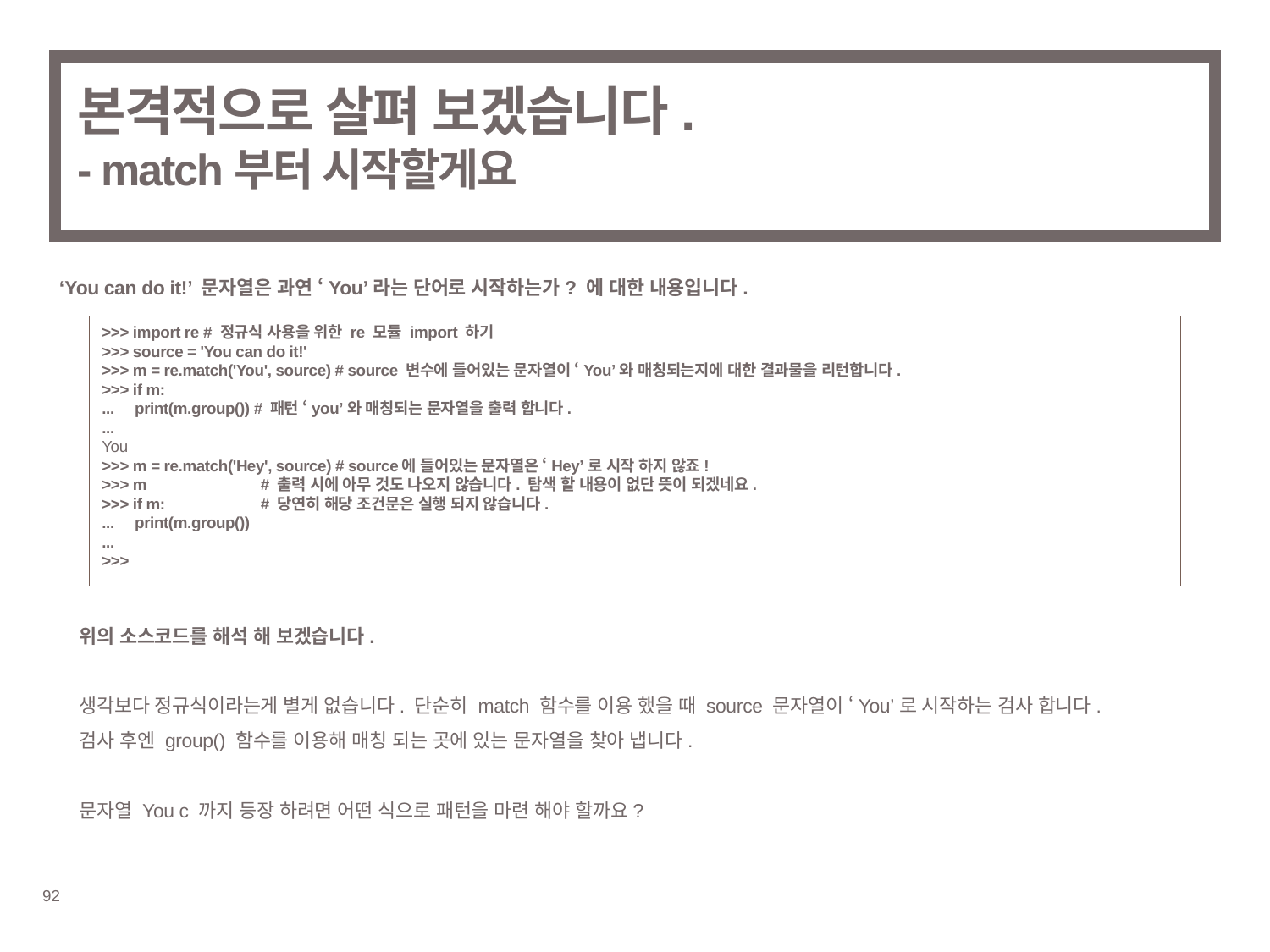

# 본격적으로 살펴 보겠습니다. - match부터 시작할게요
‘You can do it!’ 문자열은 과연 ‘You’라는 단어로 시작하는가? 에 대한 내용입니다.
>>> import re # 정규식 사용을 위한 re 모듈 import 하기
>>> source = 'You can do it!'
>>> m = re.match('You', source) # source 변수에 들어있는 문자열이 ‘You’와 매칭되는지에 대한 결과물을 리턴합니다.
>>> if m:
...     print(m.group()) # 패턴 ‘you’와 매칭되는 문자열을 출력 합니다.
...
You
>>> m = re.match('Hey', source) # source에 들어있는 문자열은 ‘Hey’로 시작 하지 않죠!
>>> m	# 출력 시에 아무 것도 나오지 않습니다. 탐색 할 내용이 없단 뜻이 되겠네요.
>>> if m: 	# 당연히 해당 조건문은 실행 되지 않습니다.
...     print(m.group())
...
>>>

위의 소스코드를 해석 해 보겠습니다.

생각보다 정규식이라는게 별게 없습니다. 단순히 match 함수를 이용 했을 때 source 문자열이 ‘You’로 시작하는 검사 합니다.
검사 후엔 group() 함수를 이용해 매칭 되는 곳에 있는 문자열을 찾아 냅니다.

문자열 You c 까지 등장 하려면 어떤 식으로 패턴을 마련 해야 할까요?